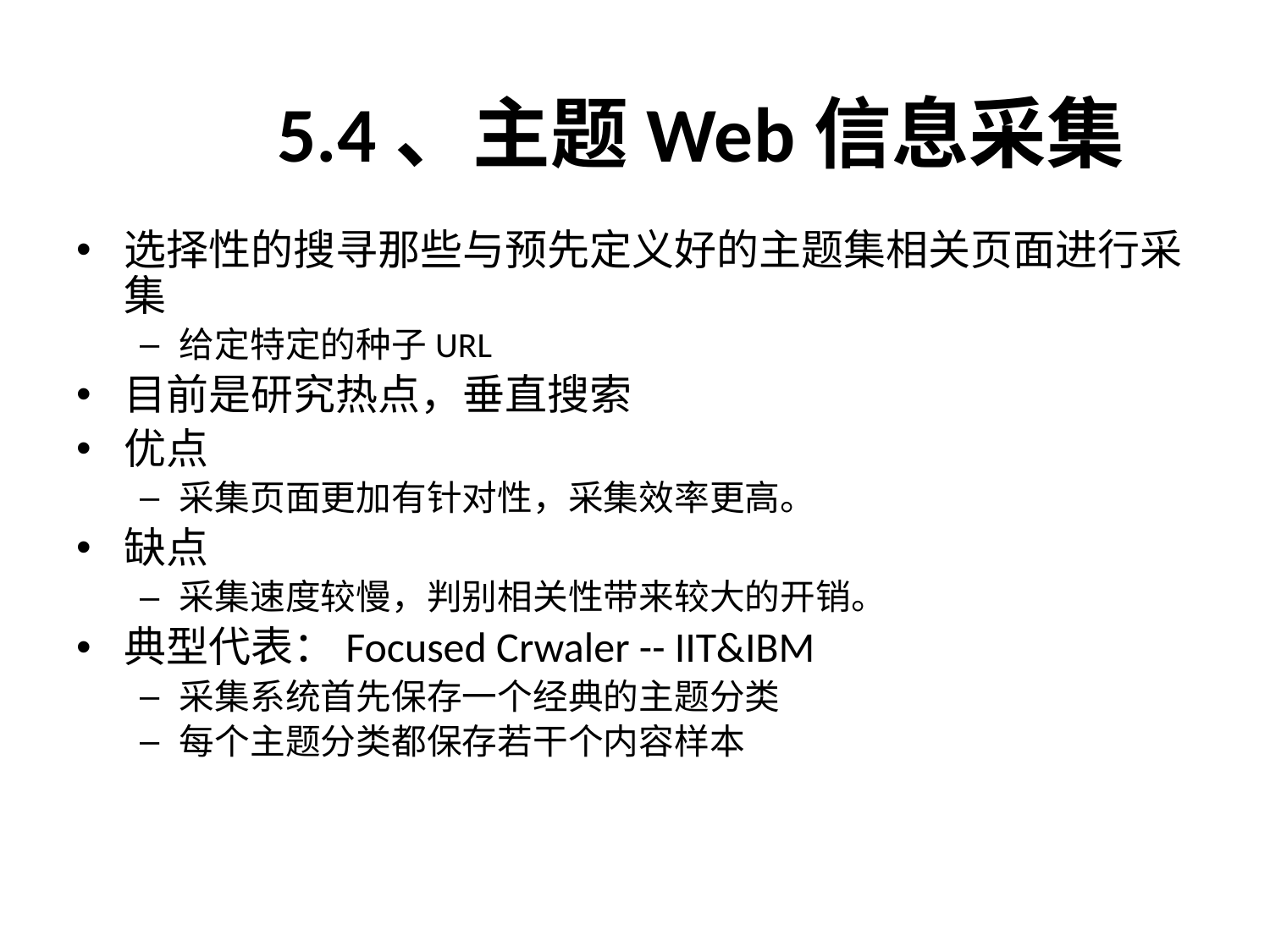

# 5.4、主题Web信息采集
选择性的搜寻那些与预先定义好的主题集相关页面进行采集
给定特定的种子URL
目前是研究热点，垂直搜索
优点
采集页面更加有针对性，采集效率更高。
缺点
采集速度较慢，判别相关性带来较大的开销。
典型代表：Focused Crwaler -- IIT&IBM
采集系统首先保存一个经典的主题分类
每个主题分类都保存若干个内容样本